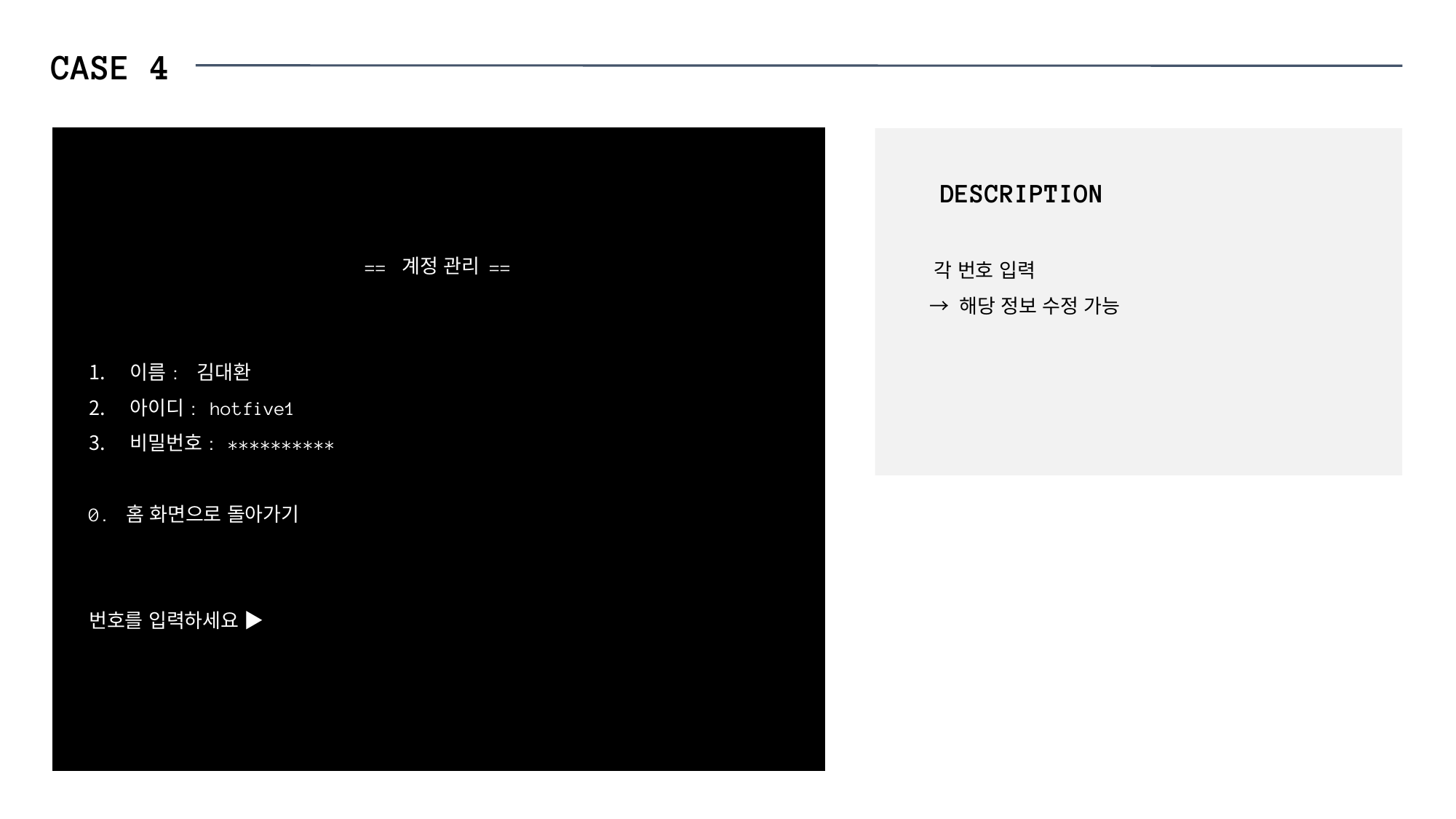

CASE 4

DESCRIPTION

        각 번호 입력
        → 해당 정보 수정 가능

== 계정 관리 ==

이름: 김대환
아이디: hotfive1
비밀번호: **********

0. 홈 화면으로 돌아가기

번호를 입력하세요 ▶